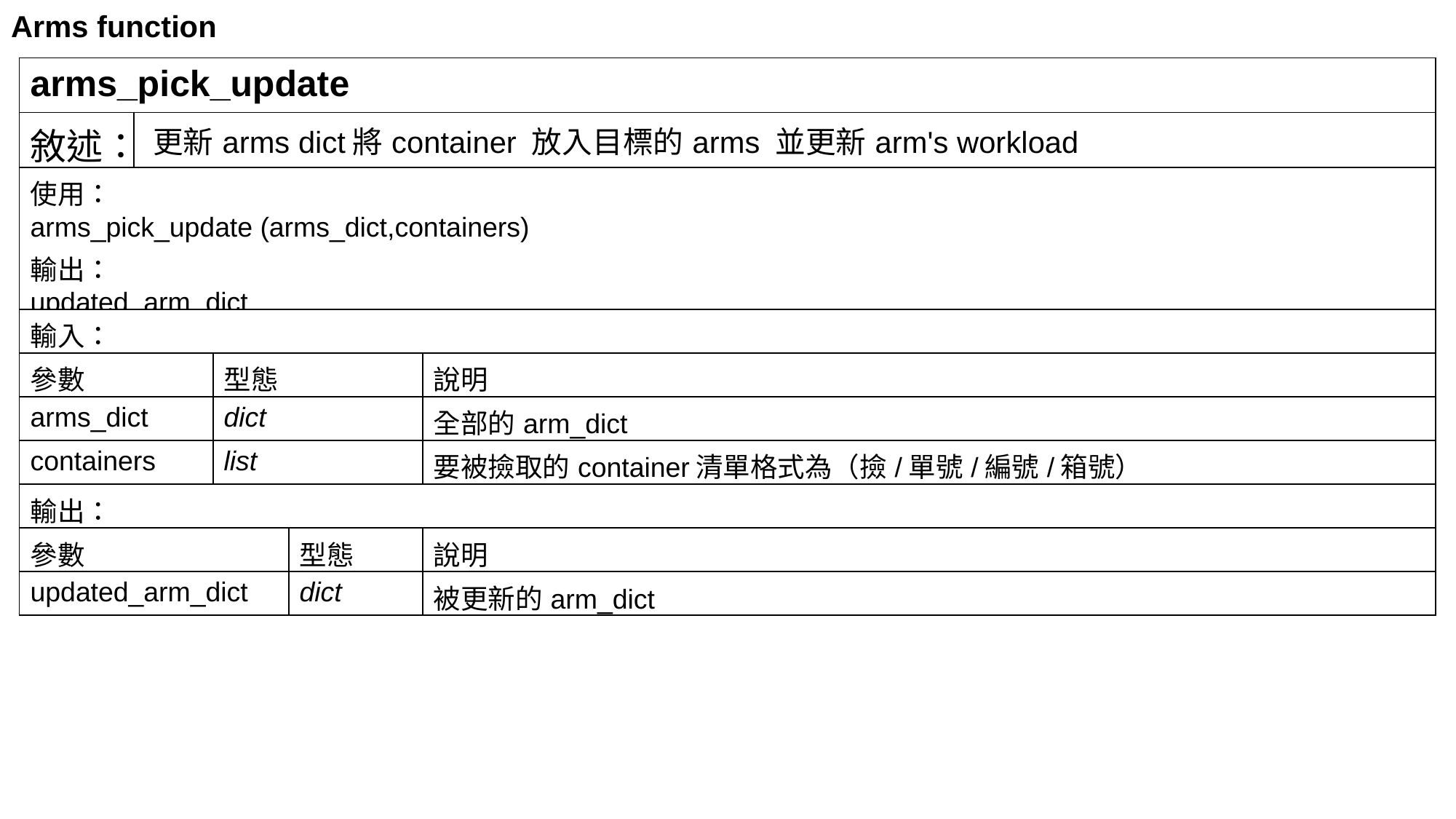

# Arms function
| ﻿﻿arms\_pick\_update |  |  |  |  |
| --- | --- | --- | --- | --- |
| 敘述： | ﻿更新arms dict將container 放入目標的arms 並更新arm's workload |  | 將訂單以商品為依據依照目前機器手臂工作量進行排序 |  |
| 使用： ﻿﻿arms\_pick\_update (﻿﻿arms\_dict,containers) 輸出： updated\_arm\_dict |  |  |  |  |
| 輸入： |  |  |  |  |
| 參數 |  | 型態 |  | 說明 |
| arms\_dict |  | dict |  | 全部的arm\_dict |
| containers |  | list |  | 要被撿取的container清單格式為（撿/單號/編號/箱號） |
| 輸出： |  |  |  |  |
| 參數 |  |  | 型態 | 說明 |
| updated\_arm\_dict |  |  | dict | 被更新的arm\_dict |
﻿